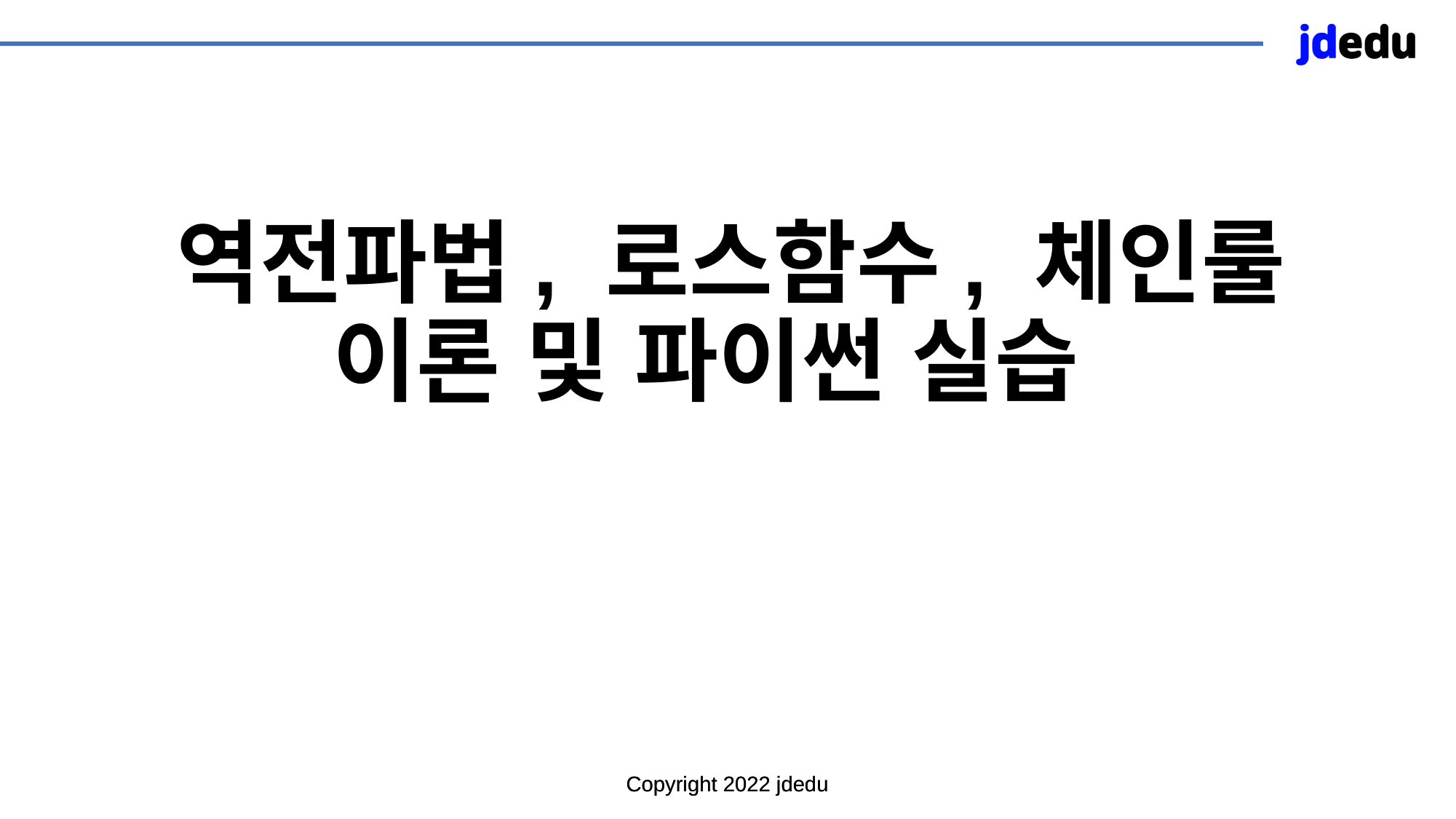

# 역전파법, 로스함수, 체인룰 이론 및 파이썬 실습